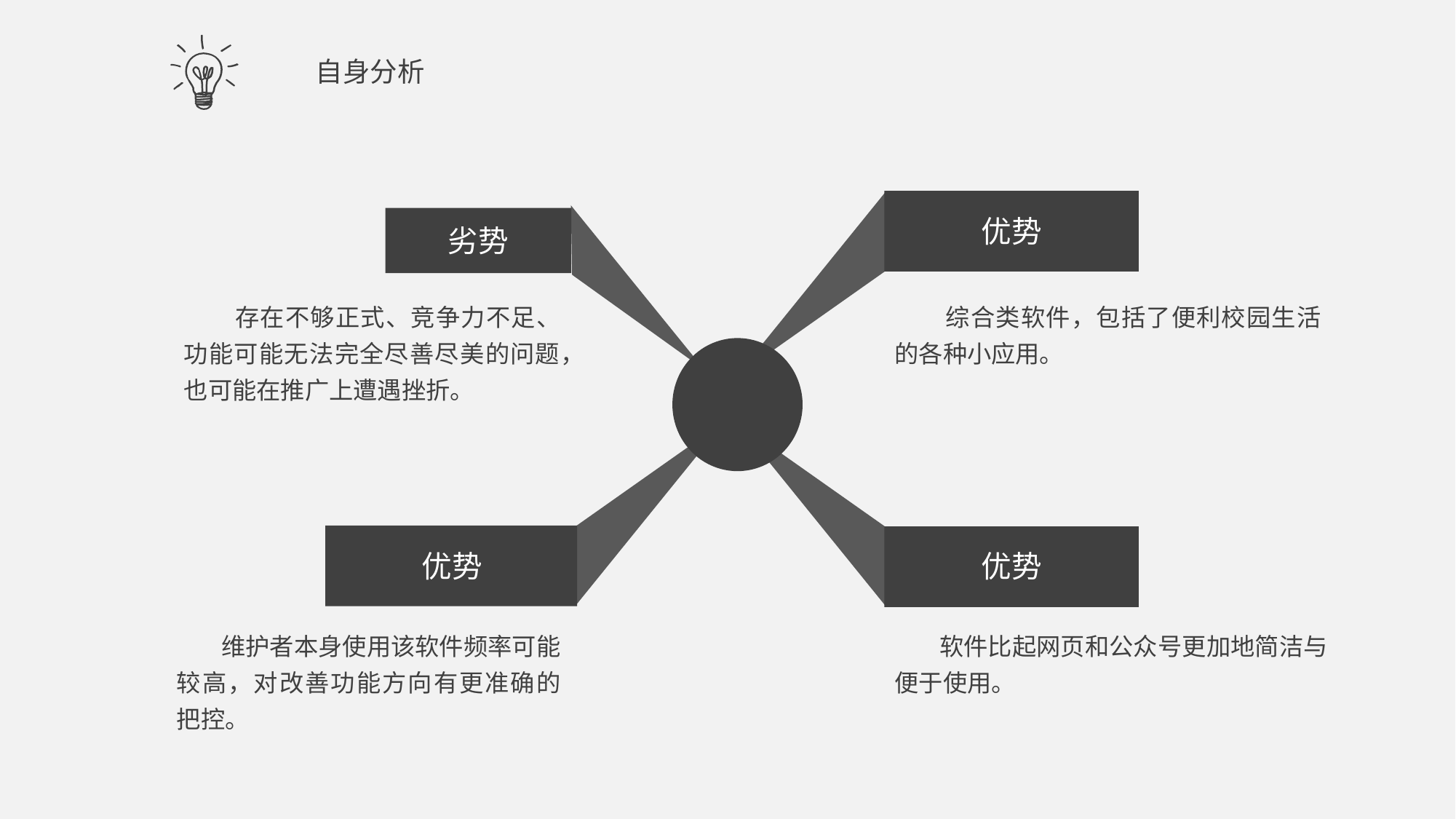

自身分析

优势

劣势
       存在不够正式、竞争力不足、功能可能无法完全尽善尽美的问题，也可能在推广上遭遇挫折。
       综合类软件，包括了便利校园生活的各种小应用。

优势
优势
       维护者本身使用该软件频率可能较高，对改善功能方向有更准确的把控。
       软件比起网页和公众号更加地简洁与便于使用。